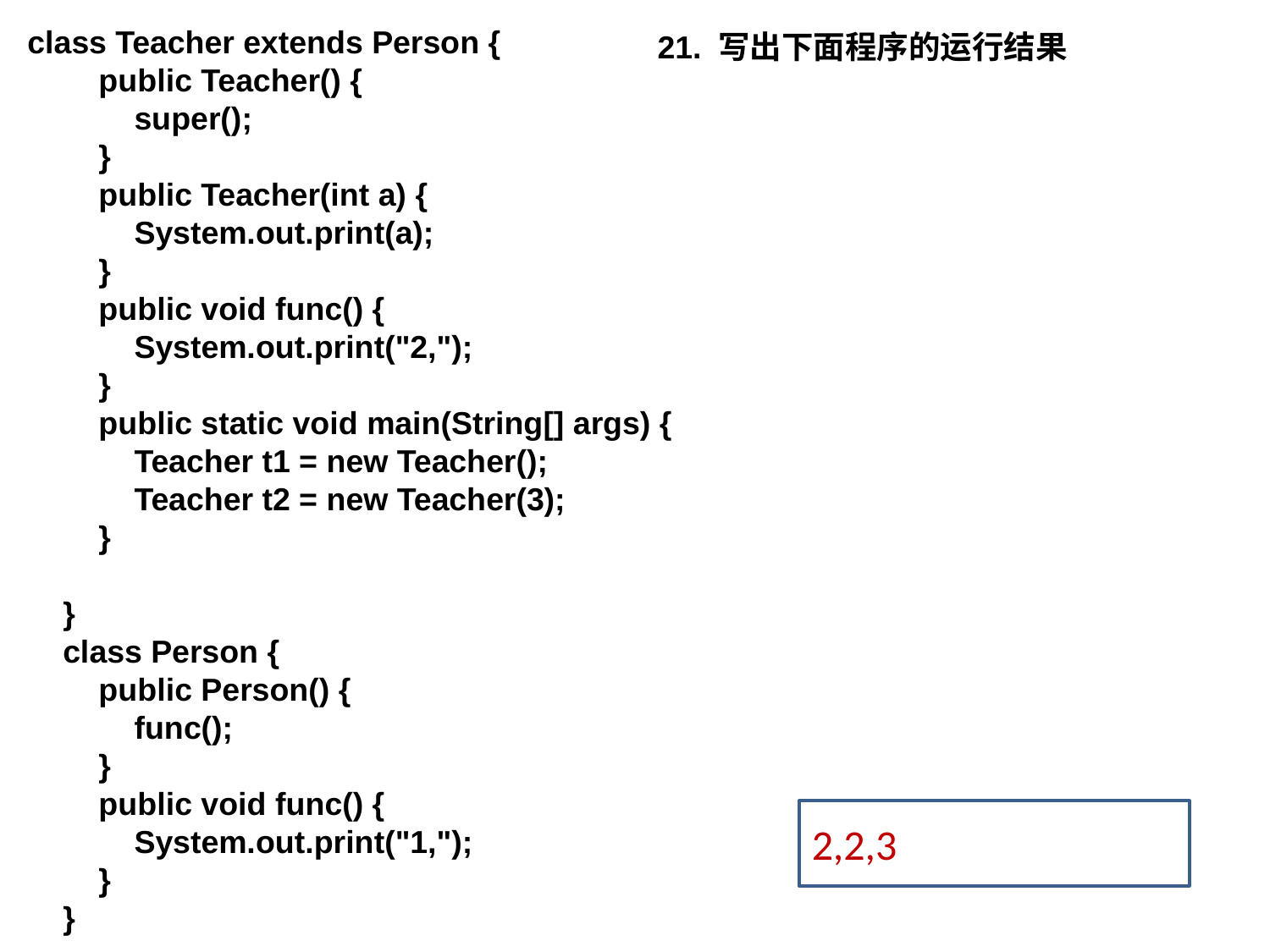

class Teacher extends Person {
        public Teacher() {
            super();
        }
        public Teacher(int a) {
            System.out.print(a);
        }
        public void func() {
            System.out.print("2,");
        }
        public static void main(String[] args) {
            Teacher t1 = new Teacher();
            Teacher t2 = new Teacher(3);
        }

    }
    class Person {
        public Person() {
            func();
        }
        public void func() {
            System.out.print("1,");
        }
    }
21. 写出下面程序的运行结果
2,2,3